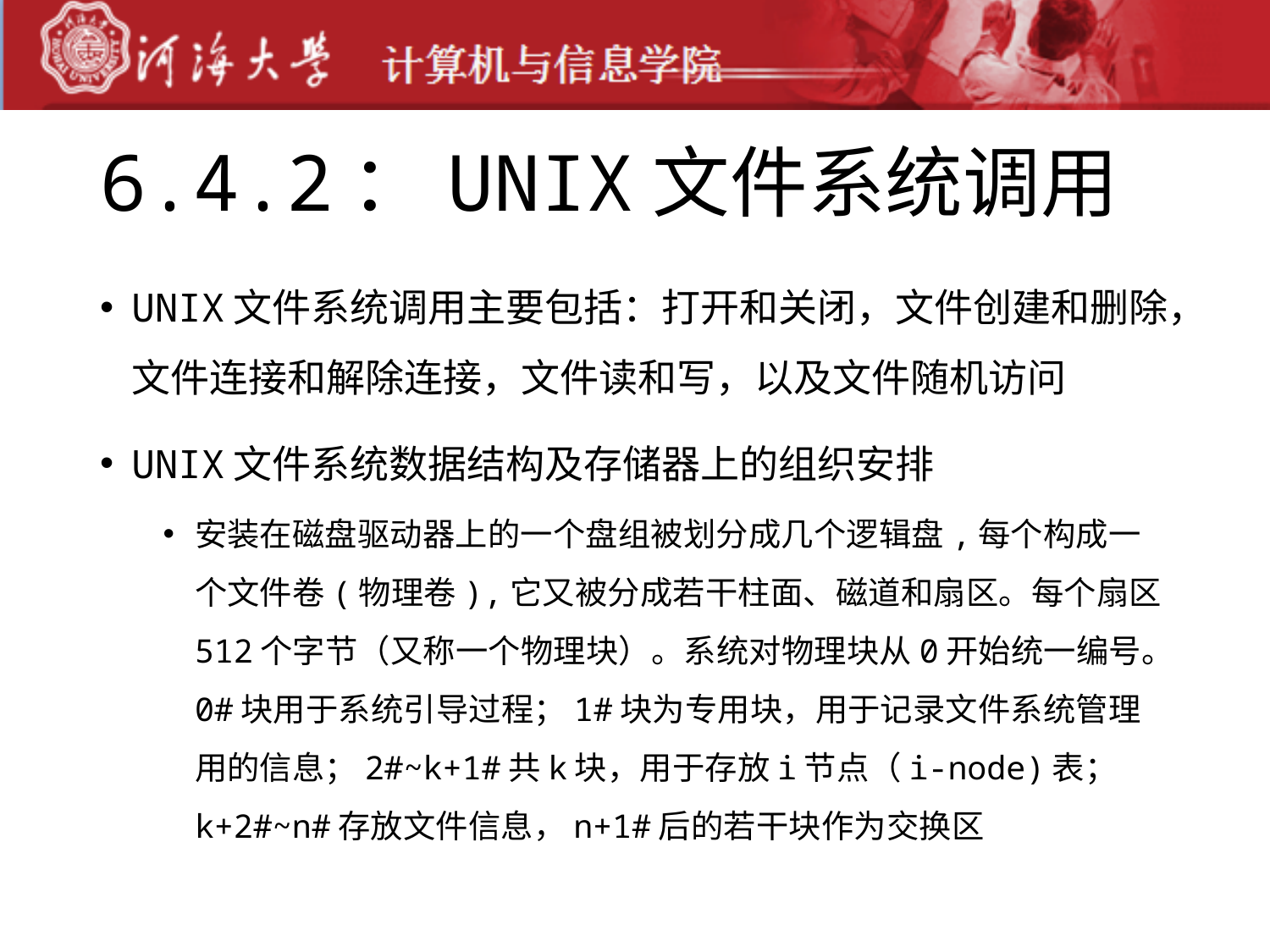

# 6.4.2：UNIX文件系统调用
UNIX文件系统调用主要包括：打开和关闭，文件创建和删除，文件连接和解除连接，文件读和写，以及文件随机访问
UNIX文件系统数据结构及存储器上的组织安排
安装在磁盘驱动器上的一个盘组被划分成几个逻辑盘,每个构成一个文件卷(物理卷),它又被分成若干柱面、磁道和扇区。每个扇区512个字节（又称一个物理块）。系统对物理块从0开始统一编号。0#块用于系统引导过程；1#块为专用块，用于记录文件系统管理用的信息；2#~k+1#共k块，用于存放i节点（i-node)表；k+2#~n#存放文件信息，n+1#后的若干块作为交换区